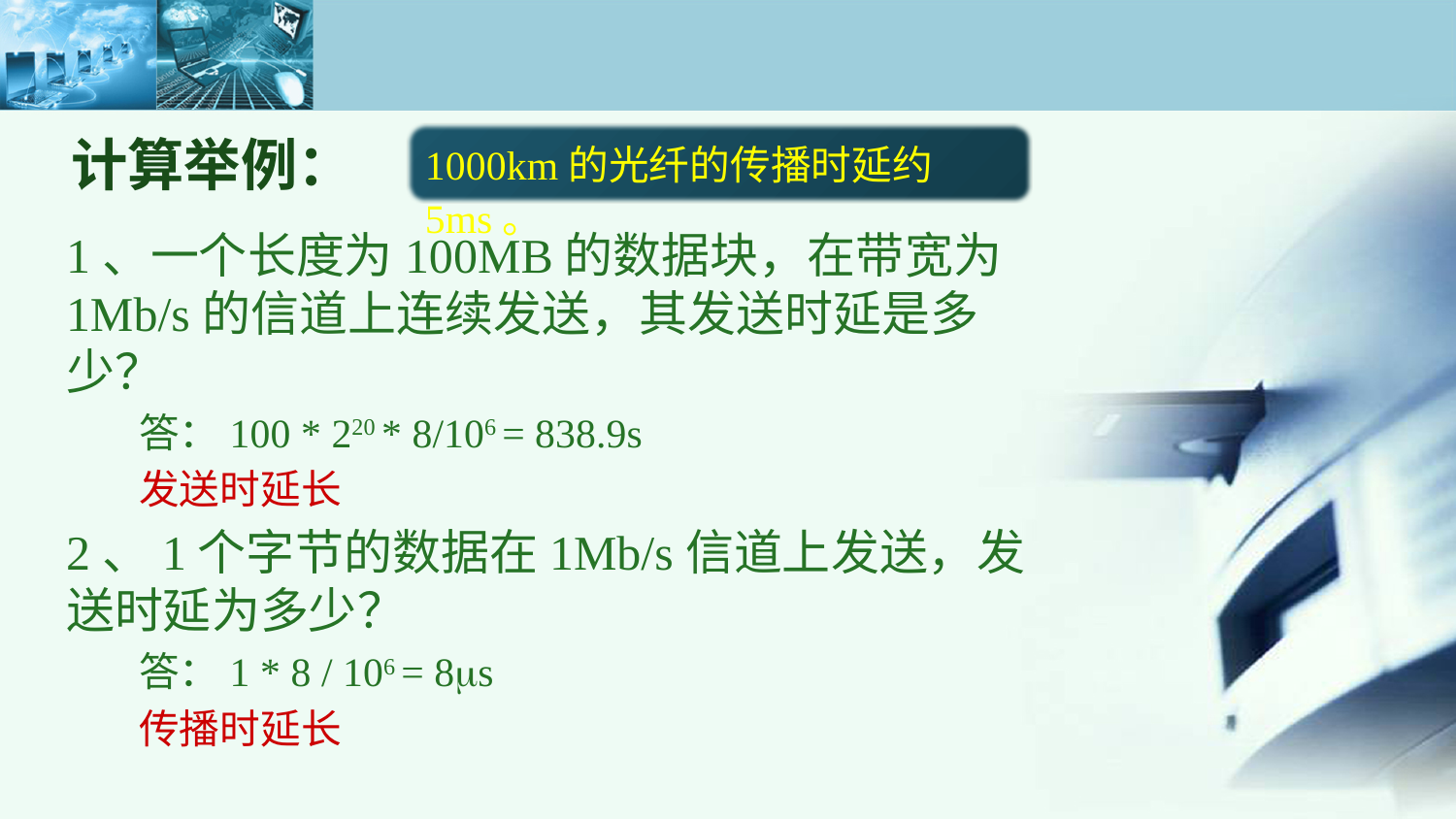

# 计算举例：
1000km的光纤的传播时延约5ms。
1、一个长度为100MB的数据块，在带宽为1Mb/s的信道上连续发送，其发送时延是多少？
答：100 * 220 * 8/106 = 838.9s
发送时延长
2、1个字节的数据在1Mb/s信道上发送，发送时延为多少？
答：1 * 8 / 106 = 8μs
传播时延长